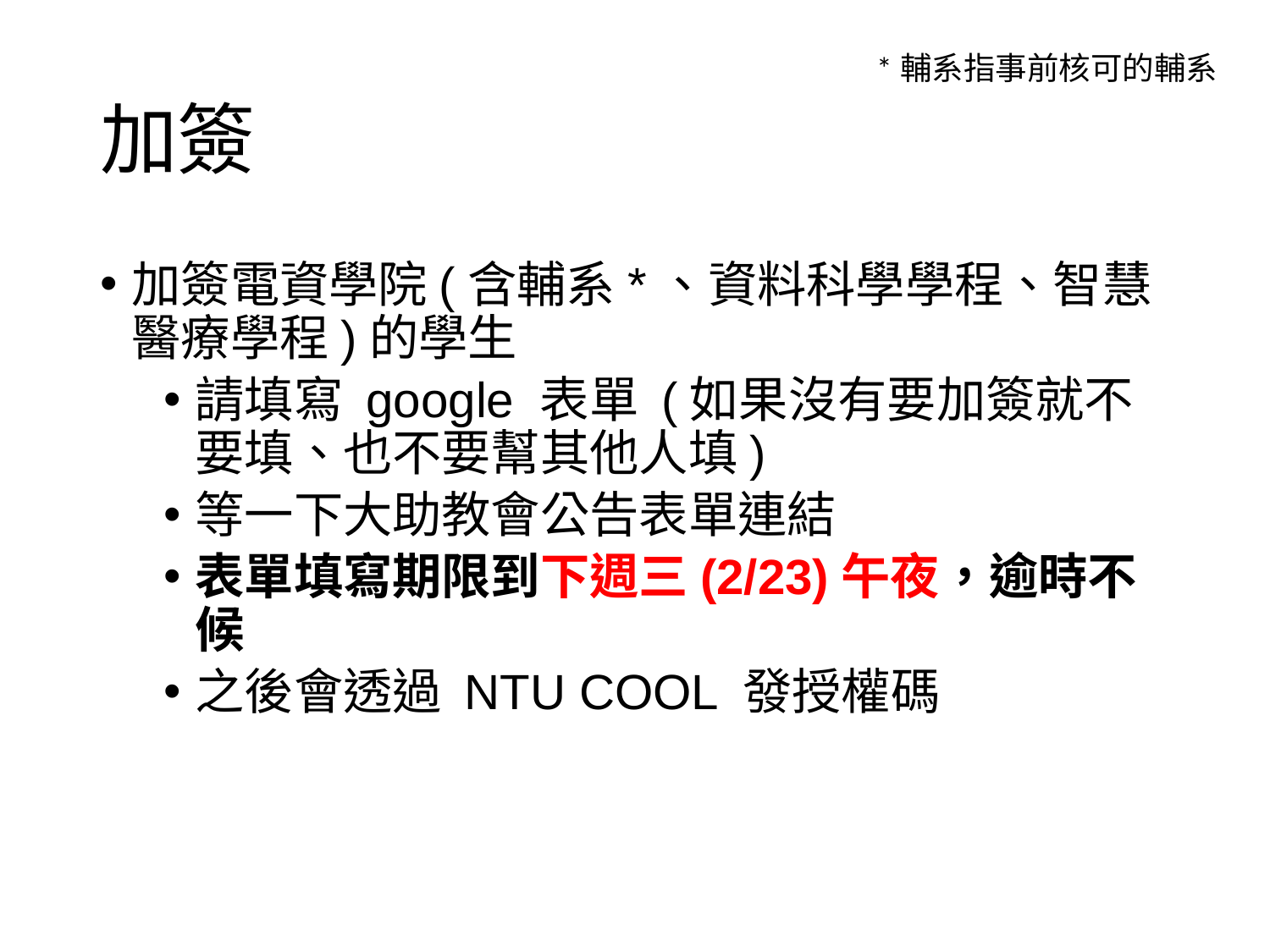

*輔系指事前核可的輔系
# 加簽
加簽電資學院(含輔系*、資料科學學程、智慧醫療學程)的學生
請填寫 google 表單 (如果沒有要加簽就不要填、也不要幫其他人填)
等一下大助教會公告表單連結
表單填寫期限到下週三(2/23)午夜，逾時不候
之後會透過 NTU COOL 發授權碼